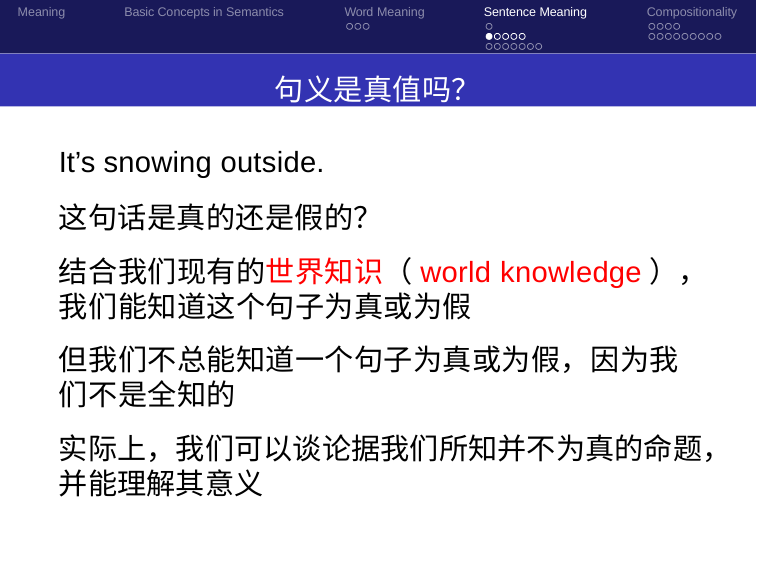

Meaning
Basic Concepts in Semantics
Word Meaning
Sentence Meaning
Compositionality

句义是真值吗？
It’s snowing outside.
这句话是真的还是假的？
结合我们现有的世界知识（world knowledge），我们能知道这个句子为真或为假
但我们不总能知道一个句子为真或为假，因为我们不是全知的
实际上，我们可以谈论据我们所知并不为真的命题，并能理解其意义